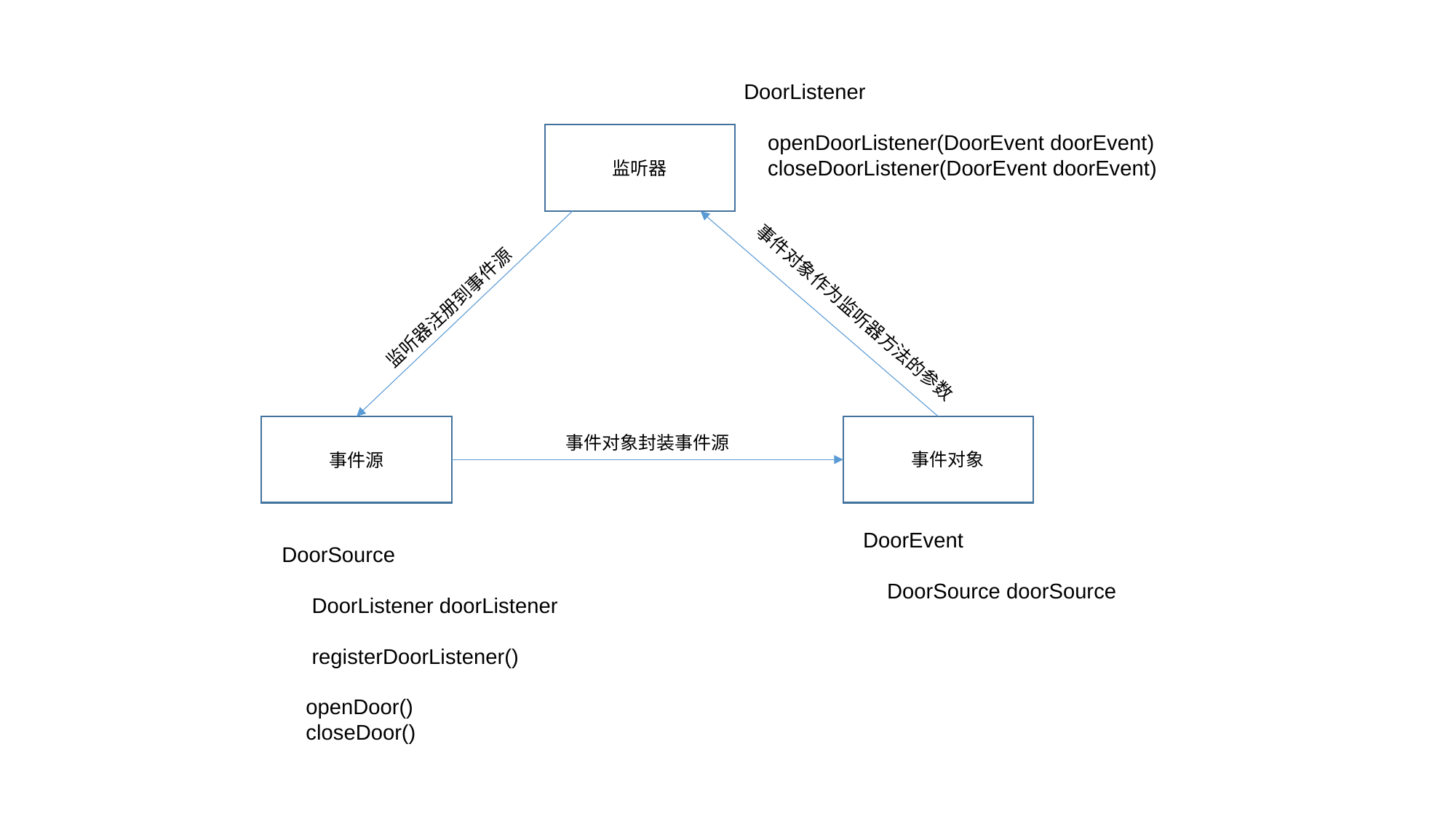

DoorListener

    openDoorListener(DoorEvent doorEvent)
    closeDoorListener(DoorEvent doorEvent)

监听器
监听器注册到事件源
事件对象作为监听器方法的参数

事件对象封装事件源
事件对象
事件源
DoorEvent

    DoorSource doorSource

DoorSource

     DoorListener doorListener

     registerDoorListener()

    openDoor()
    closeDoor()